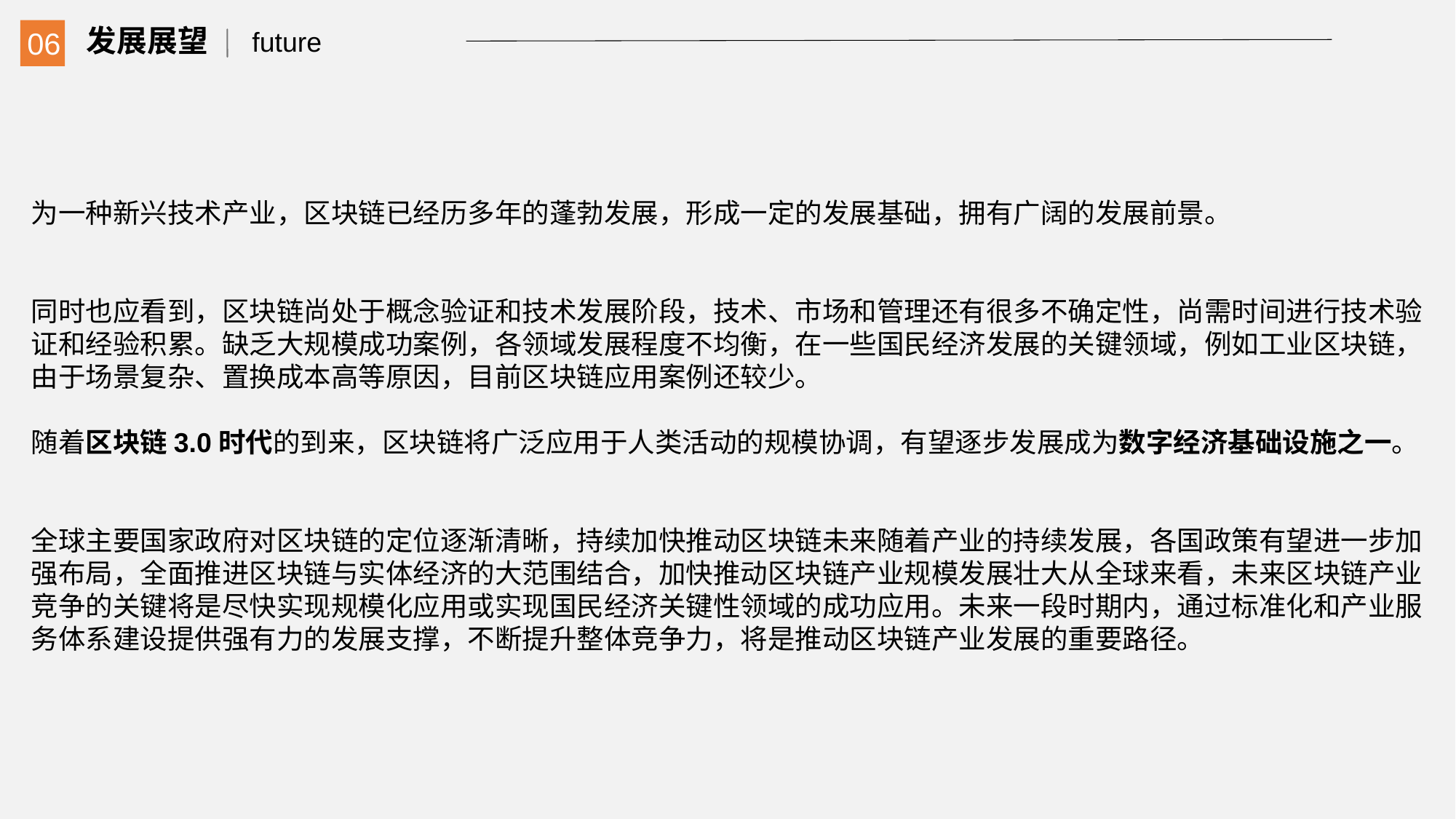

发展展望
06
future

为一种新兴技术产业，区块链已经历多年的蓬勃发展，形成一定的发展基础，拥有广阔的发展前景。

同时也应看到，区块链尚处于概念验证和技术发展阶段，技术、市场和管理还有很多不确定性，尚需时间进行技术验证和经验积累。缺乏大规模成功案例，各领域发展程度不均衡，在一些国民经济发展的关键领域，例如工业区块链，由于场景复杂、置换成本高等原因，目前区块链应用案例还较少。

随着区块链3.0时代的到来，区块链将广泛应用于人类活动的规模协调，有望逐步发展成为数字经济基础设施之一。

全球主要国家政府对区块链的定位逐渐清晰，持续加快推动区块链未来随着产业的持续发展，各国政策有望进一步加强布局，全面推进区块链与实体经济的大范围结合，加快推动区块链产业规模发展壮大从全球来看，未来区块链产业竞争的关键将是尽快实现规模化应用或实现国民经济关键性领域的成功应用。未来一段时期内，通过标准化和产业服务体系建设提供强有力的发展支撑，不断提升整体竞争力，将是推动区块链产业发展的重要路径。